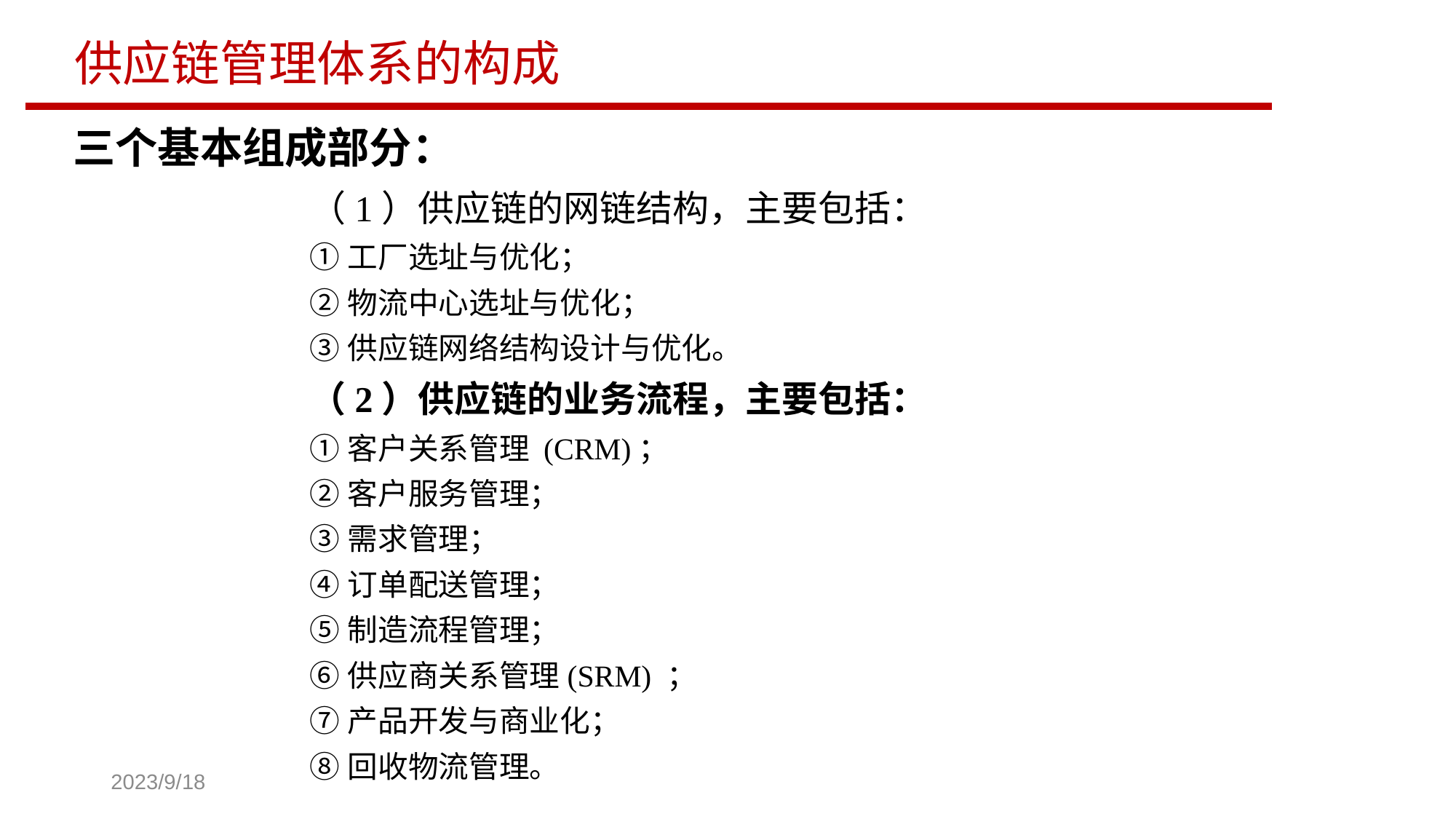

供应链管理体系的构成
三个基本组成部分：
（1）供应链的网链结构，主要包括：
①工厂选址与优化；
②物流中心选址与优化；
③供应链网络结构设计与优化。
（2）供应链的业务流程，主要包括：
①客户关系管理 (CRM)；
②客户服务管理；
③需求管理；
④订单配送管理；
⑤制造流程管理；
⑥供应商关系管理(SRM) ；
⑦产品开发与商业化；
⑧回收物流管理。
2023/9/18